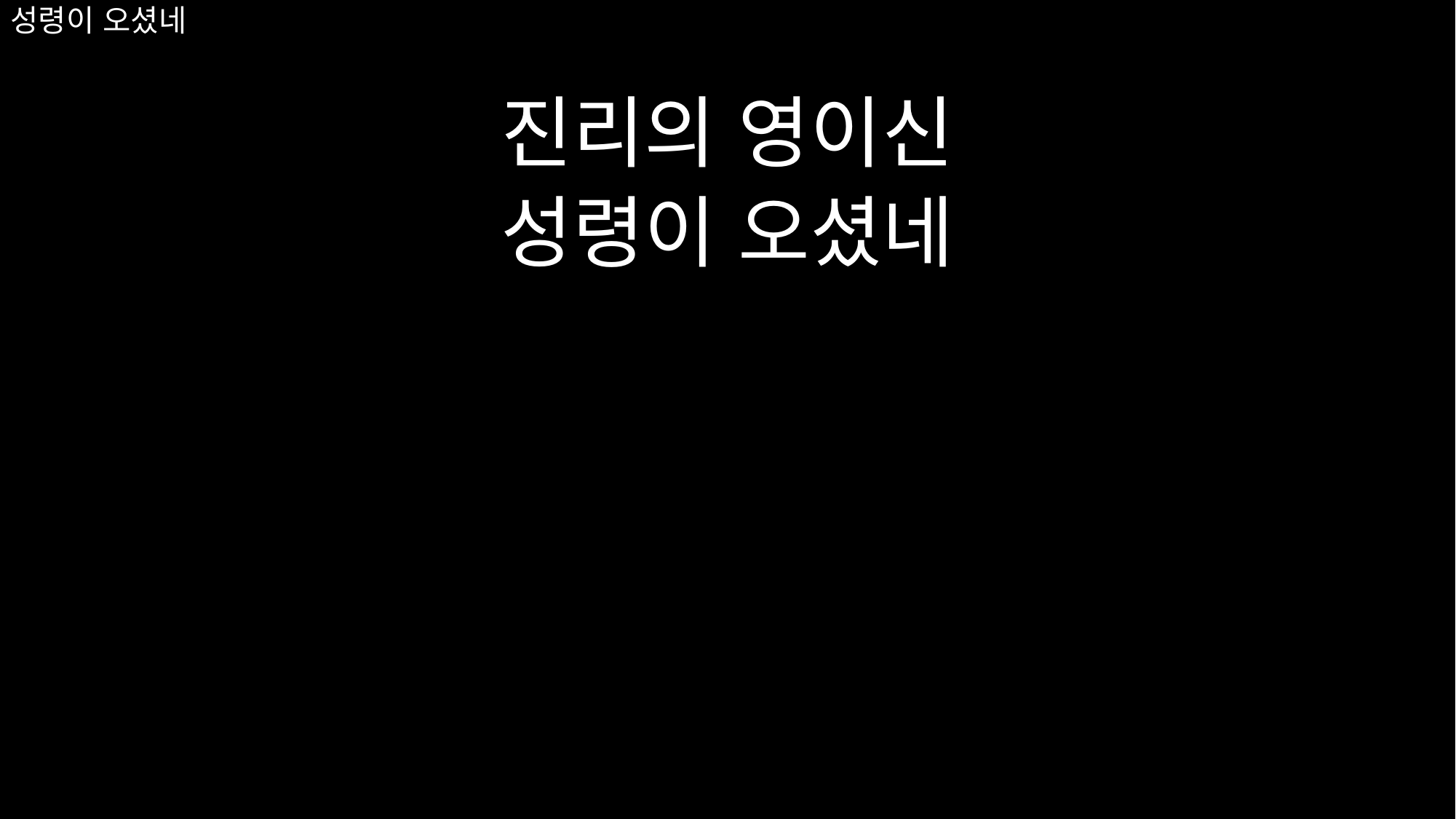

# 성령이 오셨네
진리의 영이신
성령이 오셨네